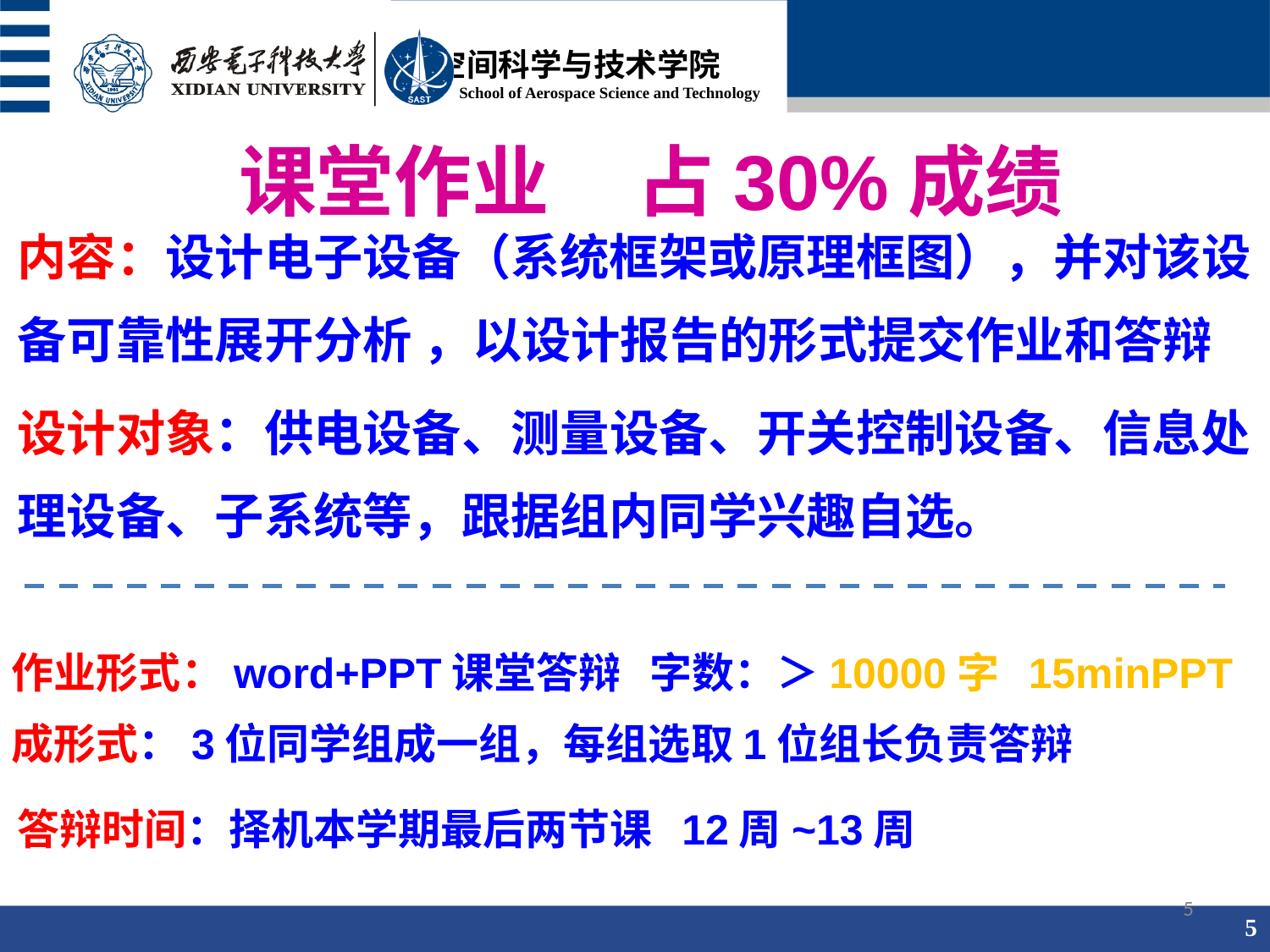

课堂作业     占30%成绩
内容：设计电子设备（系统框架或原理框图），并对该设备可靠性展开分析 ，以设计报告的形式提交作业和答辩
设计对象：供电设备、测量设备、开关控制设备、信息处理设备、子系统等，跟据组内同学兴趣自选。
作业形式：word+PPT课堂答辩   字数：＞10000字  15minPPT
成形式：3位同学组成一组，每组选取1位组长负责答辩
答辩时间：择机本学期最后两节课  12周~13周
5